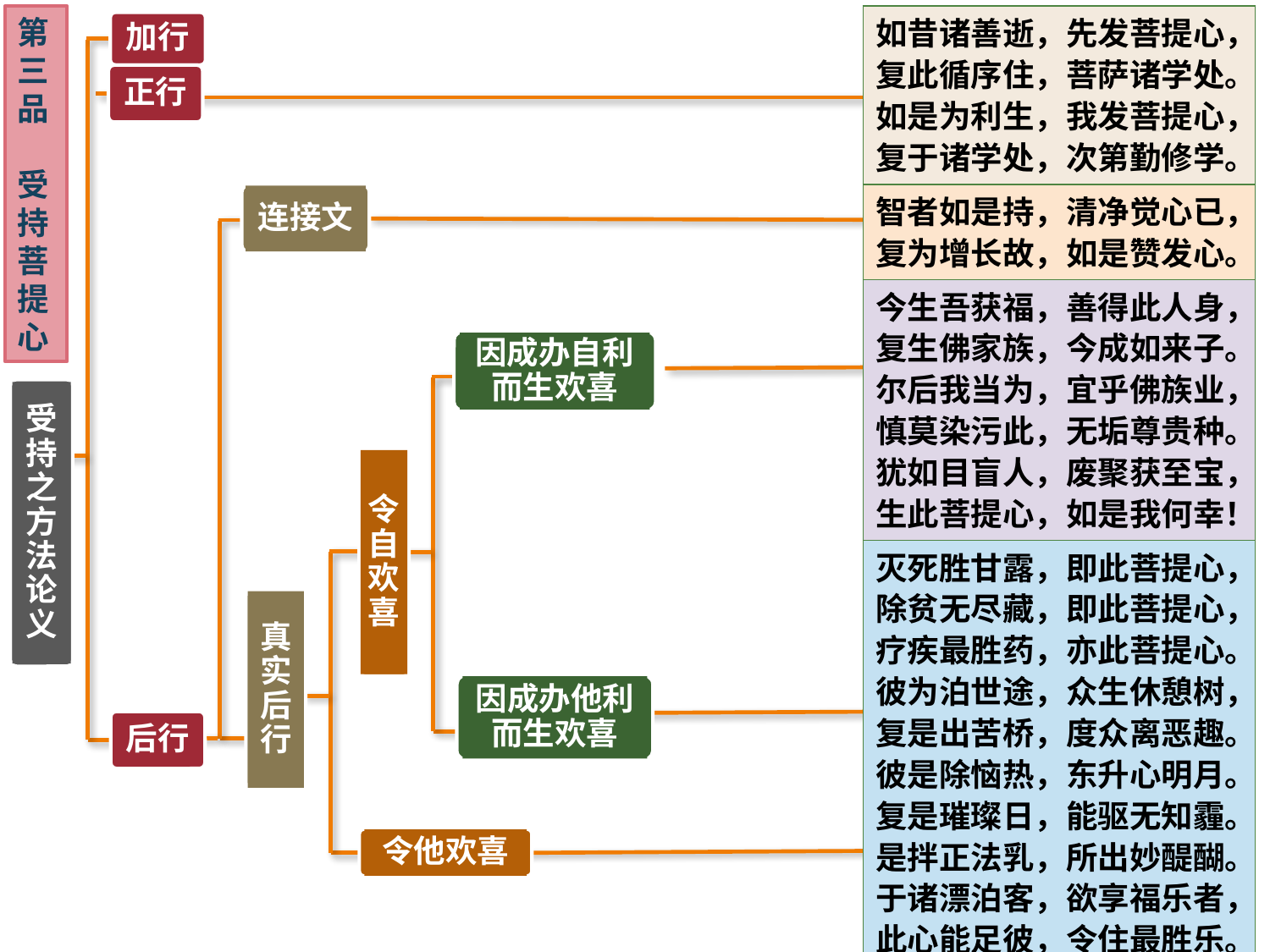

第三品
 受持菩提心
| 如昔诸善逝，先发菩提心，复此循序住，菩萨诸学处。如是为利生，我发菩提心，复于诸学处，次第勤修学。 |
| --- |
| 智者如是持，清净觉心已，复为增长故，如是赞发心。 |
| 今生吾获福，善得此人身，复生佛家族，今成如来子。尔后我当为，宜乎佛族业，慎莫染污此，无垢尊贵种。犹如目盲人，废聚获至宝，生此菩提心，如是我何幸！ |
| 灭死胜甘露，即此菩提心，除贫无尽藏，即此菩提心，疗疾最胜药，亦此菩提心。彼为泊世途，众生休憩树，复是出苦桥，度众离恶趣。彼是除恼热，东升心明月。复是璀璨日，能驱无知霾。是拌正法乳，所出妙醍醐。于诸漂泊客，欲享福乐者，此心能足彼，令住最胜乐。 |
| 今于怙主前，筵众为上宾，宴飨成佛乐，普愿皆欢喜。 |

加行

正行

连接文

因成办自利而生欢喜

受持之方法论义

令自欢喜

真实后行

因成办他利而生欢喜

后行

令他欢喜